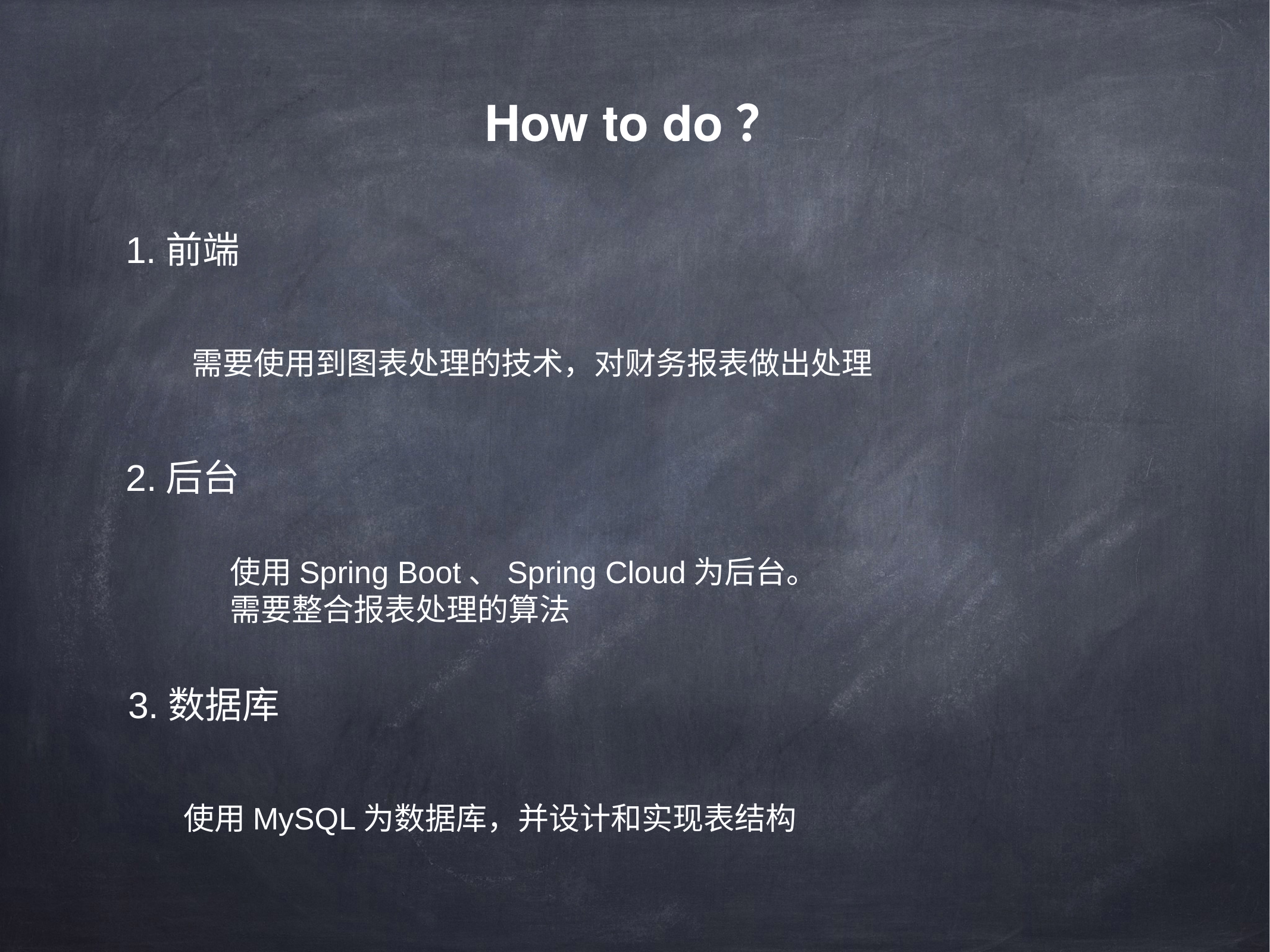

How to do？
1.前端
需要使用到图表处理的技术，对财务报表做出处理
2.后台
使用Spring Boot、Spring Cloud为后台。
需要整合报表处理的算法
3.数据库
使用MySQL为数据库，并设计和实现表结构